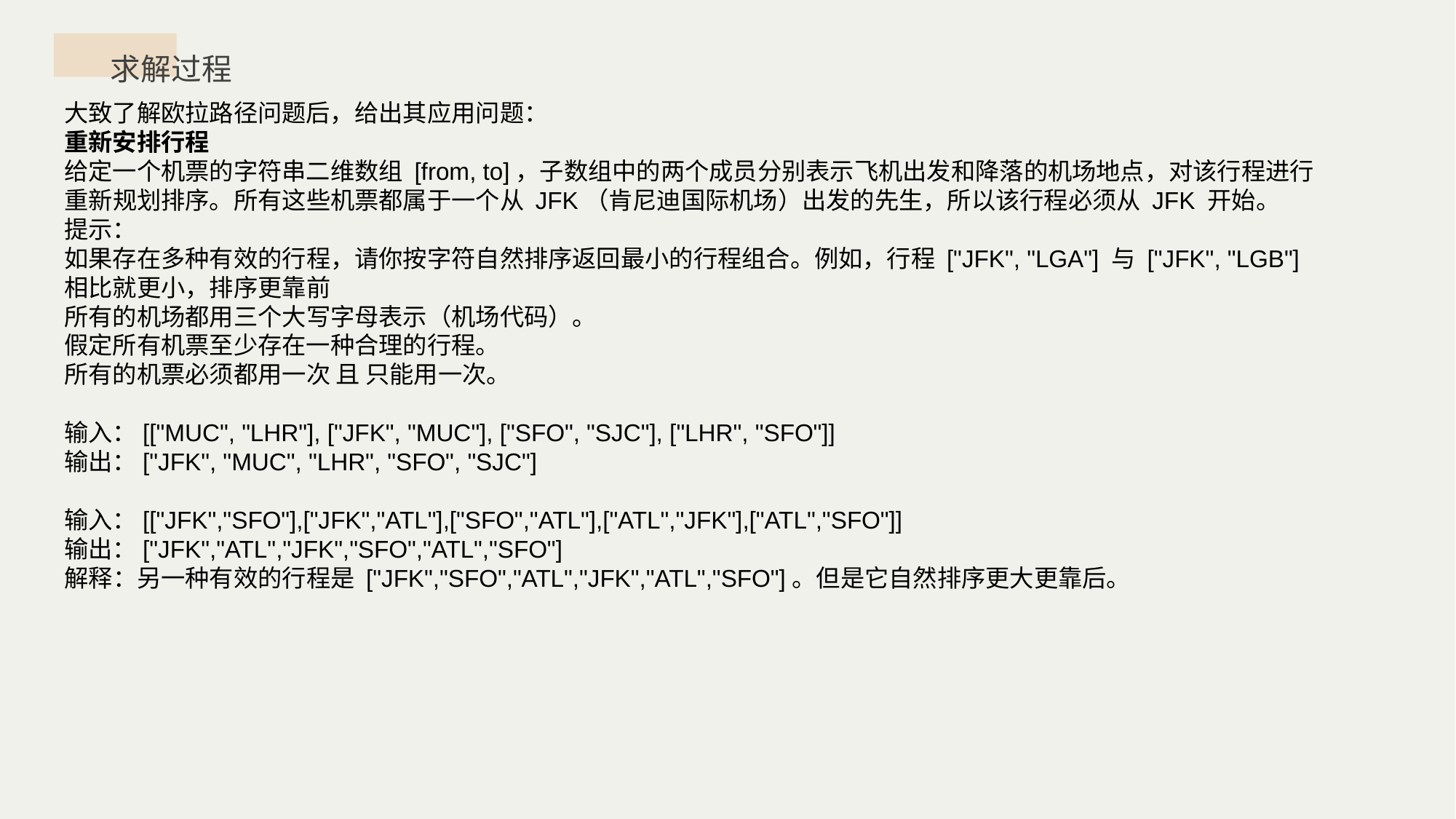

求解过程

大致了解欧拉路径问题后，给出其应用问题：
重新安排行程
给定一个机票的字符串二维数组 [from, to]，子数组中的两个成员分别表示飞机出发和降落的机场地点，对该行程进行重新规划排序。所有这些机票都属于一个从 JFK（肯尼迪国际机场）出发的先生，所以该行程必须从 JFK 开始。
提示：
如果存在多种有效的行程，请你按字符自然排序返回最小的行程组合。例如，行程 ["JFK", "LGA"] 与 ["JFK", "LGB"] 相比就更小，排序更靠前
所有的机场都用三个大写字母表示（机场代码）。
假定所有机票至少存在一种合理的行程。
所有的机票必须都用一次 且 只能用一次。

输入：[["MUC", "LHR"], ["JFK", "MUC"], ["SFO", "SJC"], ["LHR", "SFO"]]
输出：["JFK", "MUC", "LHR", "SFO", "SJC"]

输入：[["JFK","SFO"],["JFK","ATL"],["SFO","ATL"],["ATL","JFK"],["ATL","SFO"]]
输出：["JFK","ATL","JFK","SFO","ATL","SFO"]
解释：另一种有效的行程是 ["JFK","SFO","ATL","JFK","ATL","SFO"]。但是它自然排序更大更靠后。